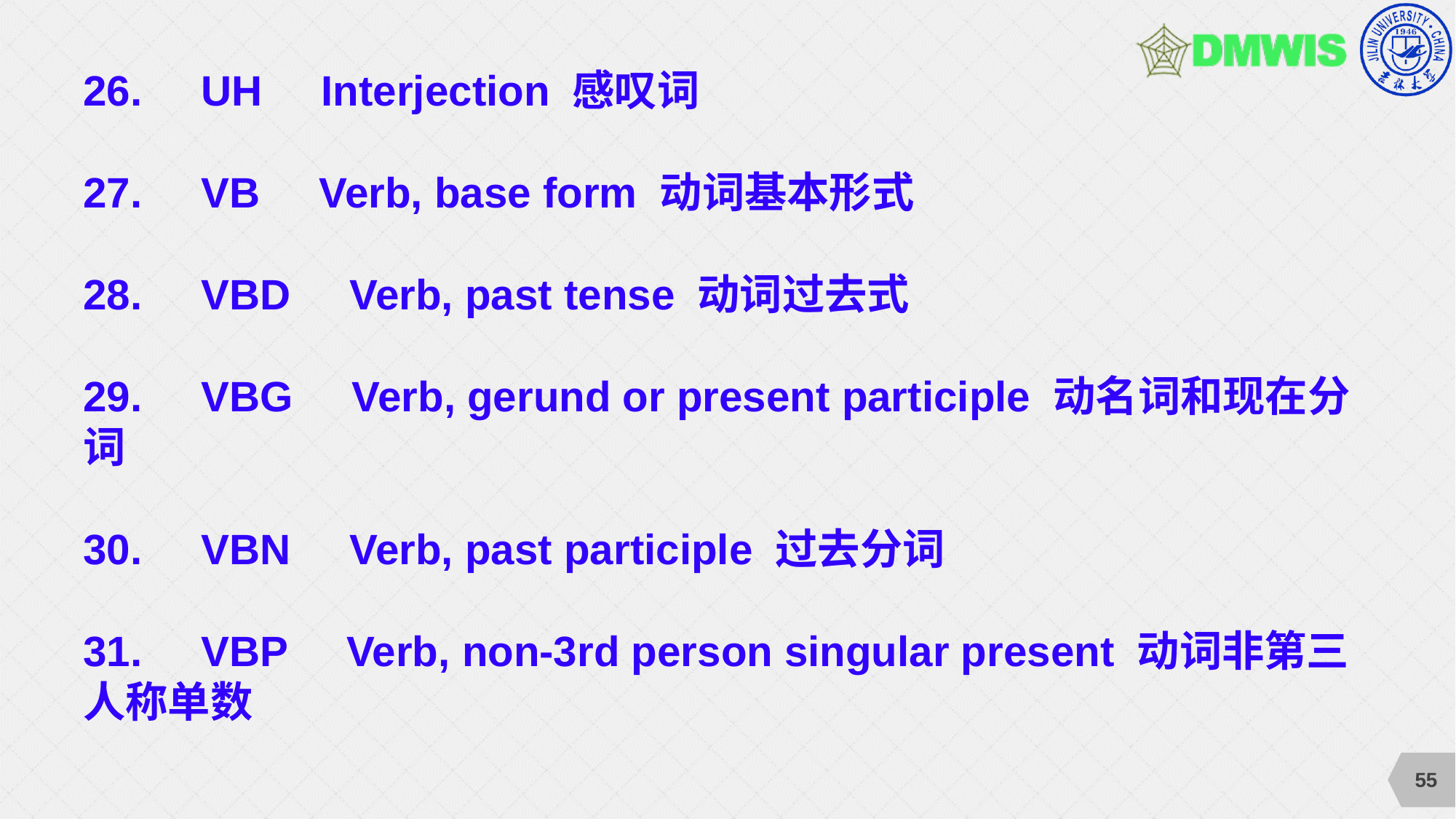

26.     UH     Interjection 感叹词

27.     VB     Verb, base form 动词基本形式

28.     VBD     Verb, past tense 动词过去式

29.     VBG     Verb, gerund or present participle 动名词和现在分词

30.     VBN     Verb, past participle 过去分词

31.     VBP     Verb, non-3rd person singular present 动词非第三人称单数
55